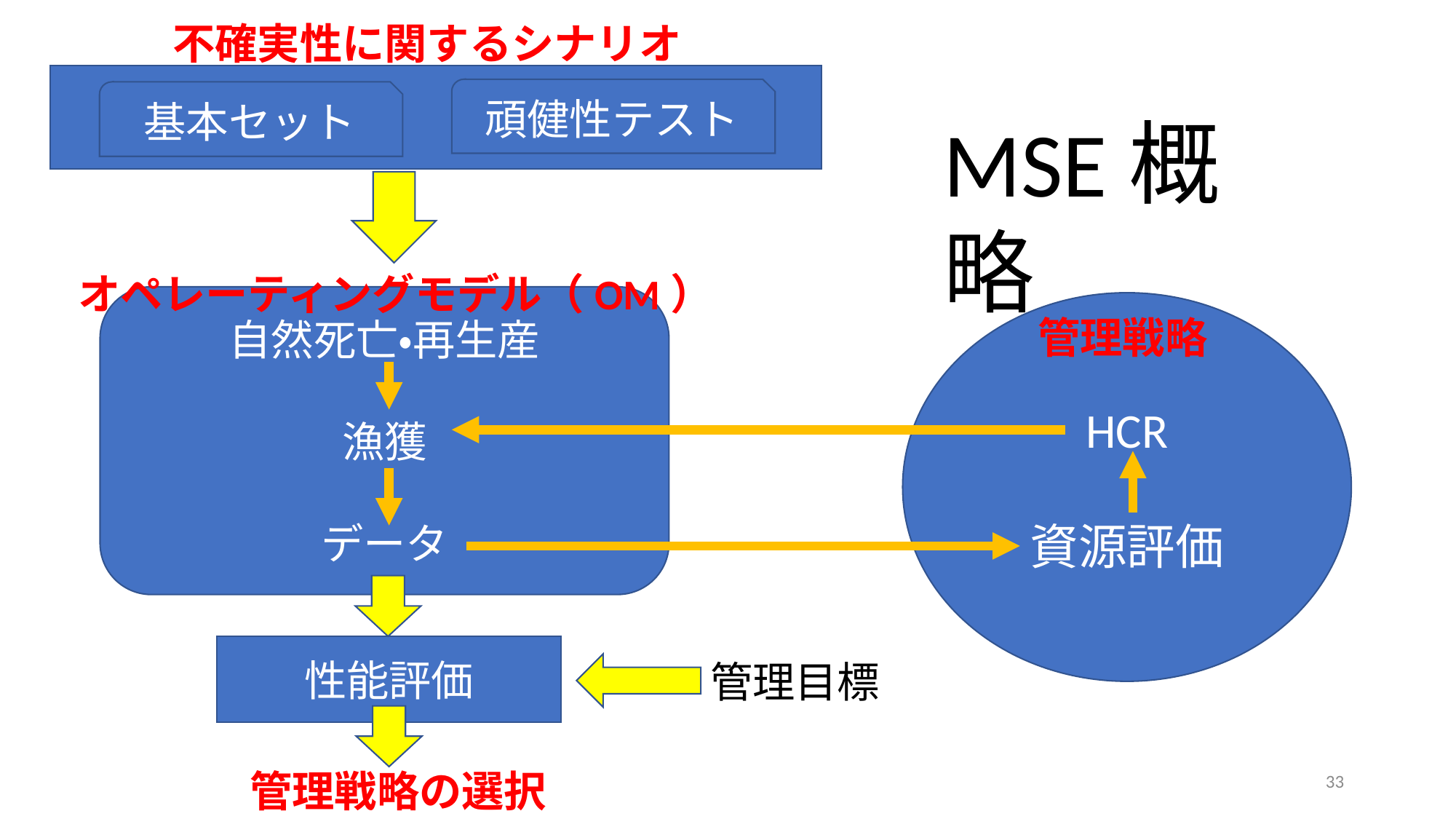

不確実性に関するシナリオ

頑健性テスト
基本セット
MSE概略

オペレーティングモデル（OM）
自然死亡・再生産

漁獲

データ
HCR

資源評価
管理戦略

性能評価
管理目標

33
管理戦略の選択